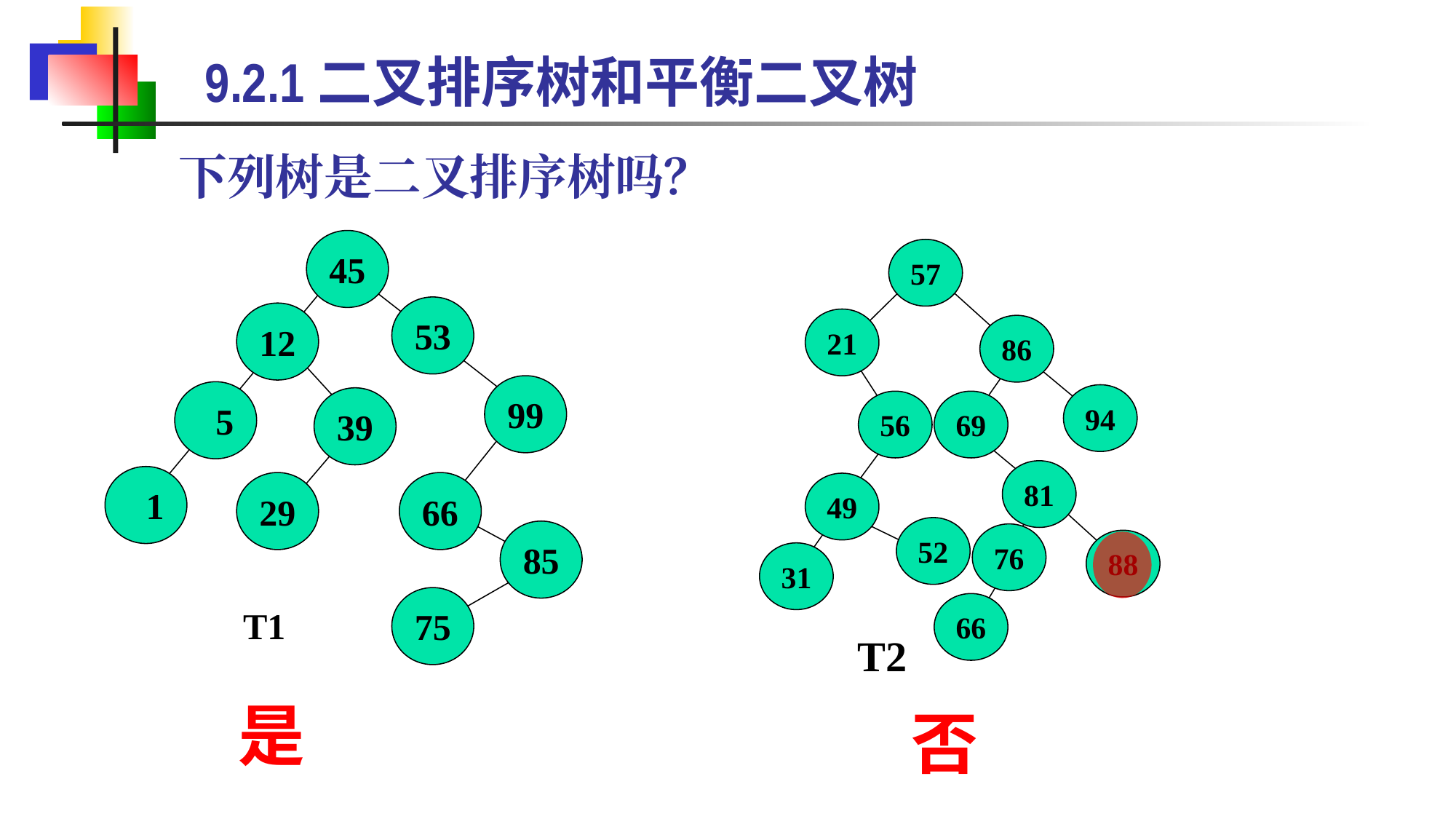

9.2.1二叉排序树和平衡二叉树
# 下列树是二叉排序树吗？
45

53
12

99
  5
39

  1
29
66
85
75
T1
57

21
86

94
56
69
81
49

52
76
88
31
66
T2

是
否